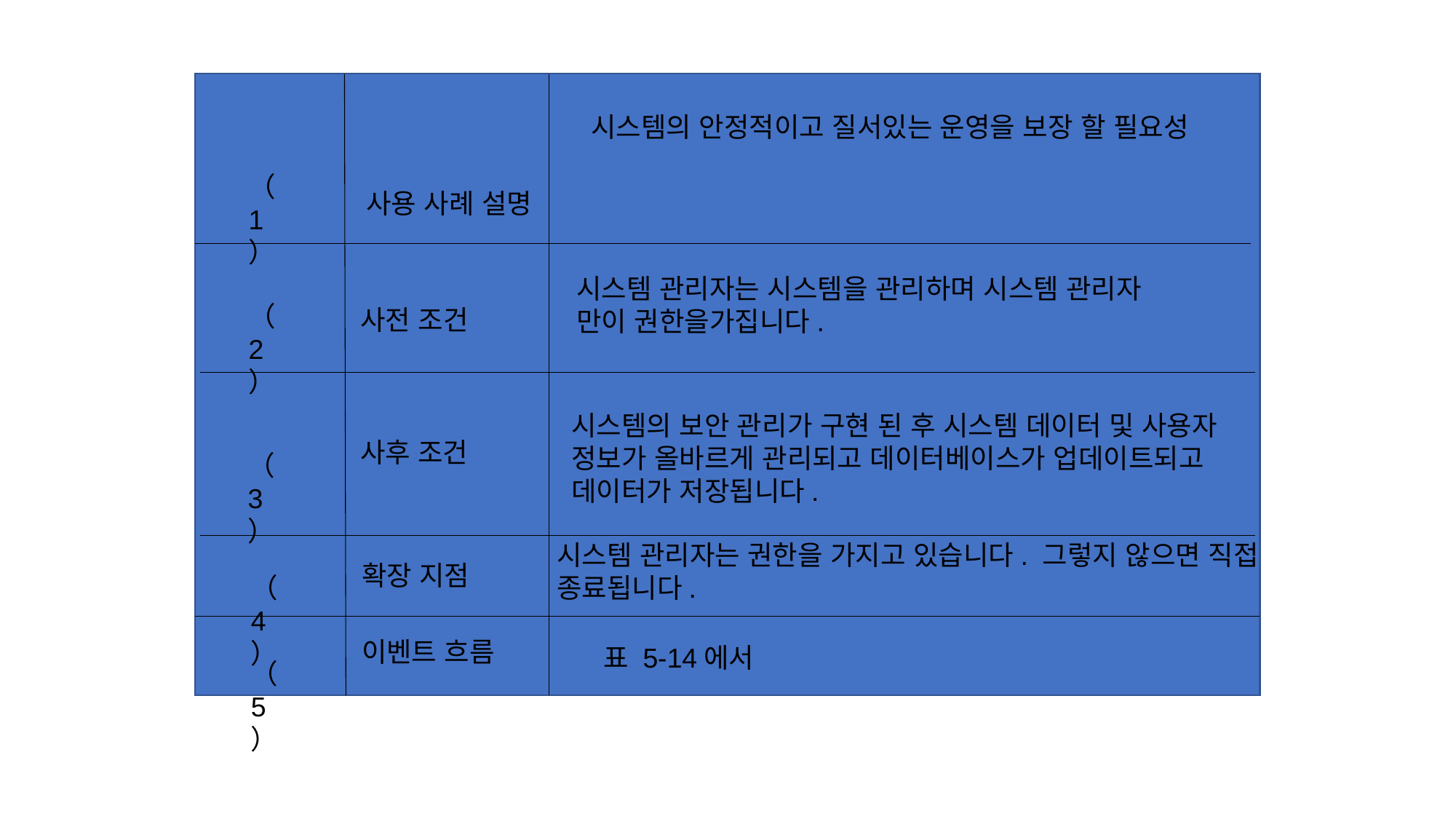

시스템의 안정적이고 질서있는 운영을 보장 할 필요성
（1）
사용 사례 설명
시스템 관리자는 시스템을 관리하며 시스템 관리자 만이 권한을가집니다.
（2）
사전 조건
시스템의 보안 관리가 구현 된 후 시스템 데이터 및 사용자 정보가 올바르게 관리되고 데이터베이스가 업데이트되고 데이터가 저장됩니다.
사후 조건
（3）
시스템 관리자는 권한을 가지고 있습니다. 그렇지 않으면 직접 종료됩니다.
확장 지점
（4）
이벤트 흐름
표 5-14에서
（5）